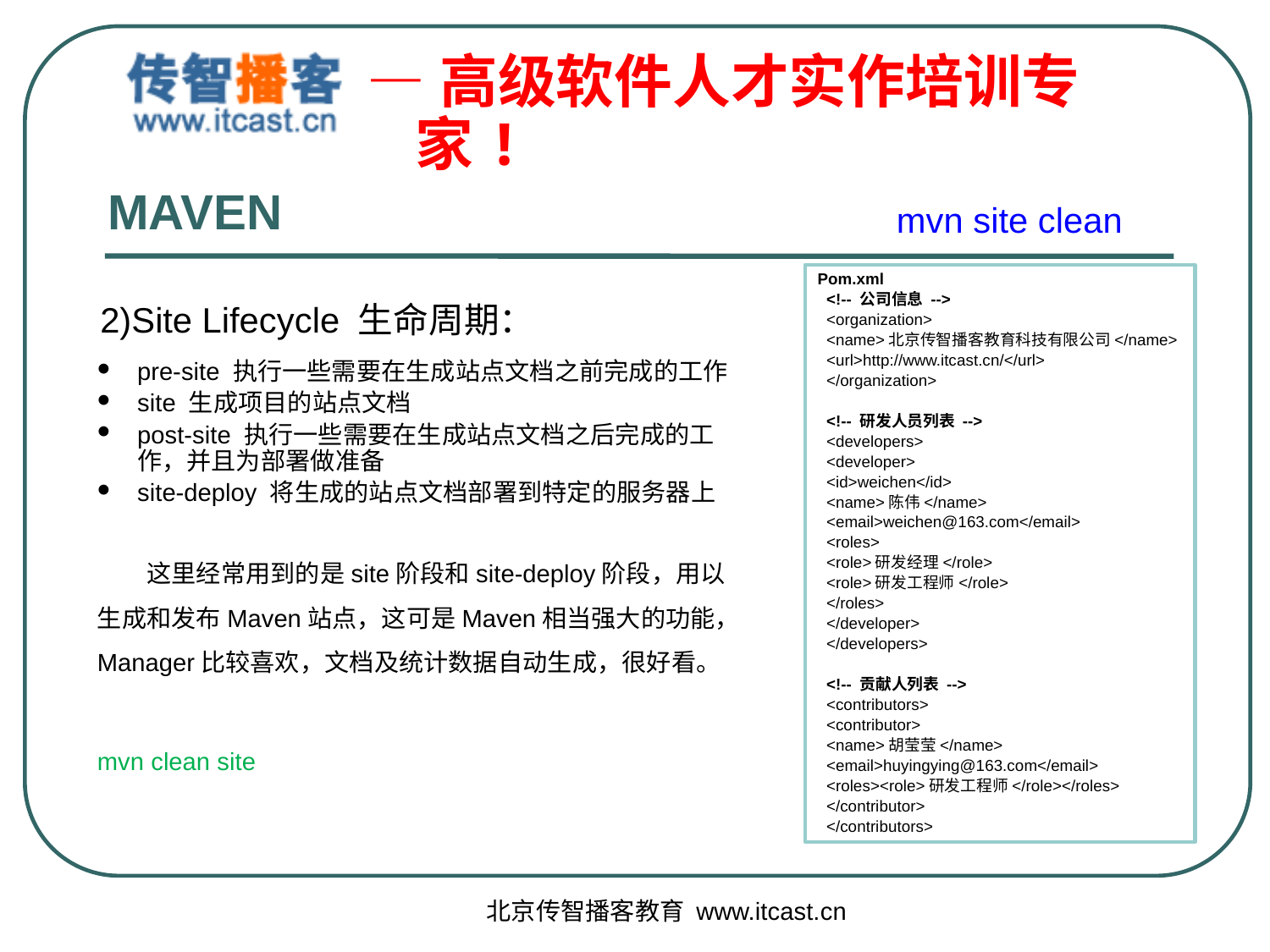

# MAVEN
mvn site clean
Pom.xml
  <!-- 公司信息 -->
  <organization>
  <name>北京传智播客教育科技有限公司</name>
  <url>http://www.itcast.cn/</url>
  </organization>

  <!-- 研发人员列表 -->
  <developers>
  <developer>
  <id>weichen</id>
  <name>陈伟</name>
  <email>weichen@163.com</email>
  <roles>
  <role>研发经理</role>
  <role>研发工程师</role>
  </roles>
  </developer>
  </developers>

  <!-- 贡献人列表 -->
  <contributors>
  <contributor>
  <name>胡莹莹</name>
  <email>huyingying@163.com</email>
  <roles><role>研发工程师</role></roles>
  </contributor>
  </contributors>
2)Site Lifecycle 生命周期：
pre-site 执行一些需要在生成站点文档之前完成的工作
site 生成项目的站点文档
post-site 执行一些需要在生成站点文档之后完成的工作，并且为部署做准备
site-deploy 将生成的站点文档部署到特定的服务器上

　　这里经常用到的是site阶段和site-deploy阶段，用以生成和发布Maven站点，这可是Maven相当强大的功能，Manager比较喜欢，文档及统计数据自动生成，很好看。

mvn clean site
北京传智播客教育 www.itcast.cn